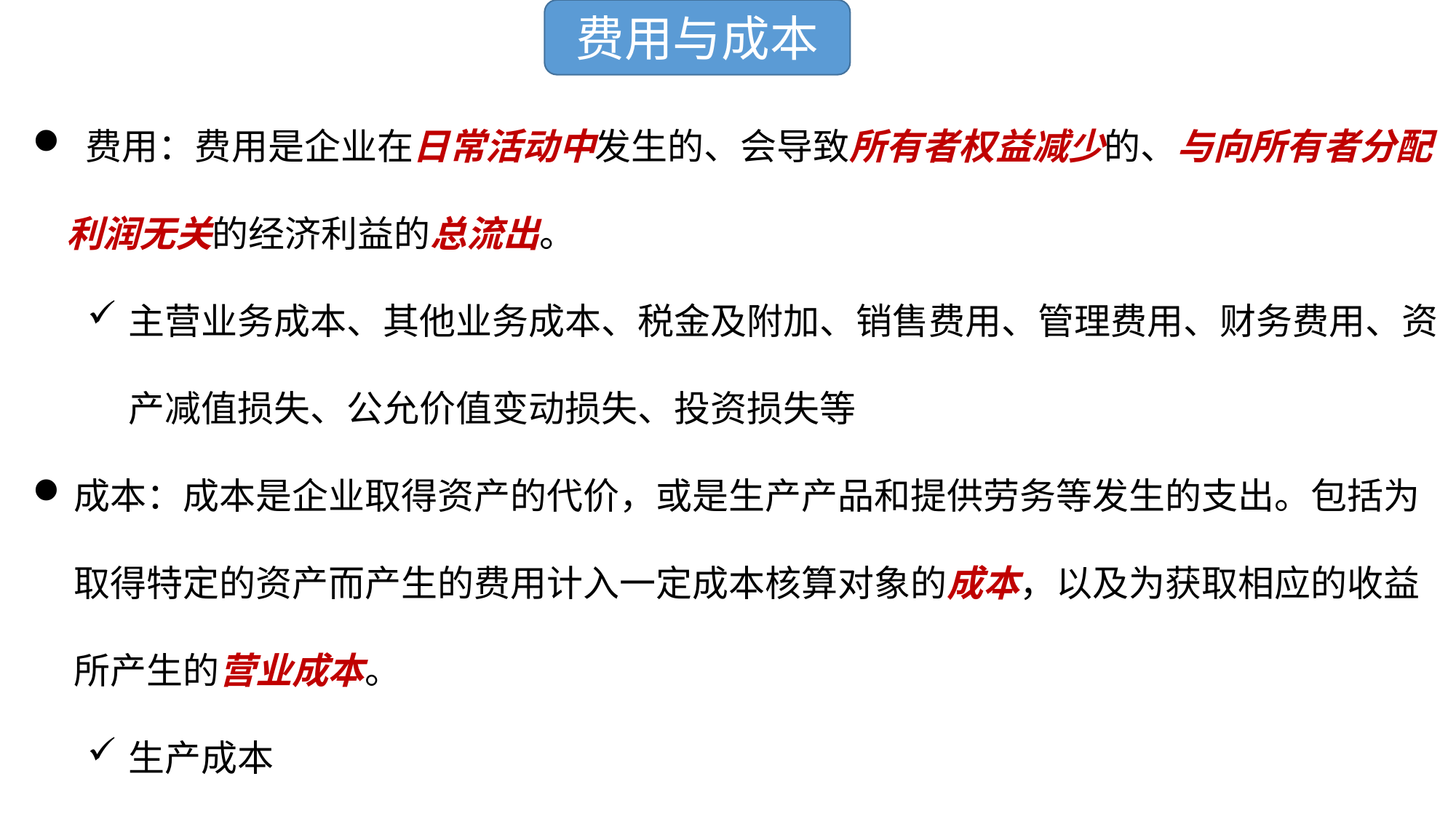

费用与成本
 费用：费用是企业在日常活动中发生的、会导致所有者权益减少的、与向所有者分配利润无关的经济利益的总流出。
主营业务成本、其他业务成本、税金及附加、销售费用、管理费用、财务费用、资产减值损失、公允价值变动损失、投资损失等
成本：成本是企业取得资产的代价，或是生产产品和提供劳务等发生的支出。包括为取得特定的资产而产生的费用计入一定成本核算对象的成本，以及为获取相应的收益所产生的营业成本。
生产成本